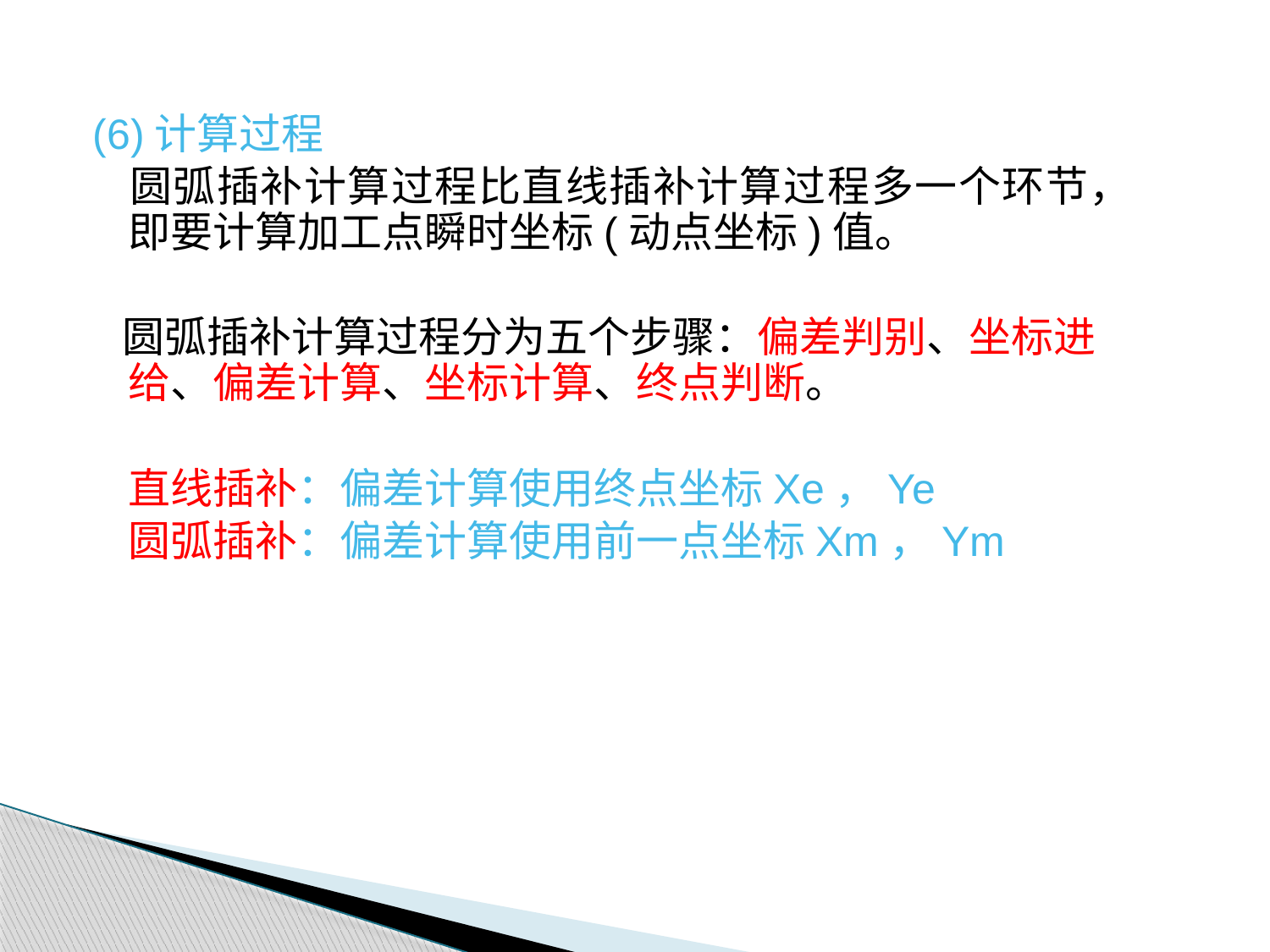

(6)计算过程
	圆弧插补计算过程比直线插补计算过程多一个环节，即要计算加工点瞬时坐标(动点坐标)值。

  圆弧插补计算过程分为五个步骤：偏差判别、坐标进给、偏差计算、坐标计算、终点判断。

	直线插补：偏差计算使用终点坐标Xe，Ye
	圆弧插补：偏差计算使用前一点坐标Xm，Ym